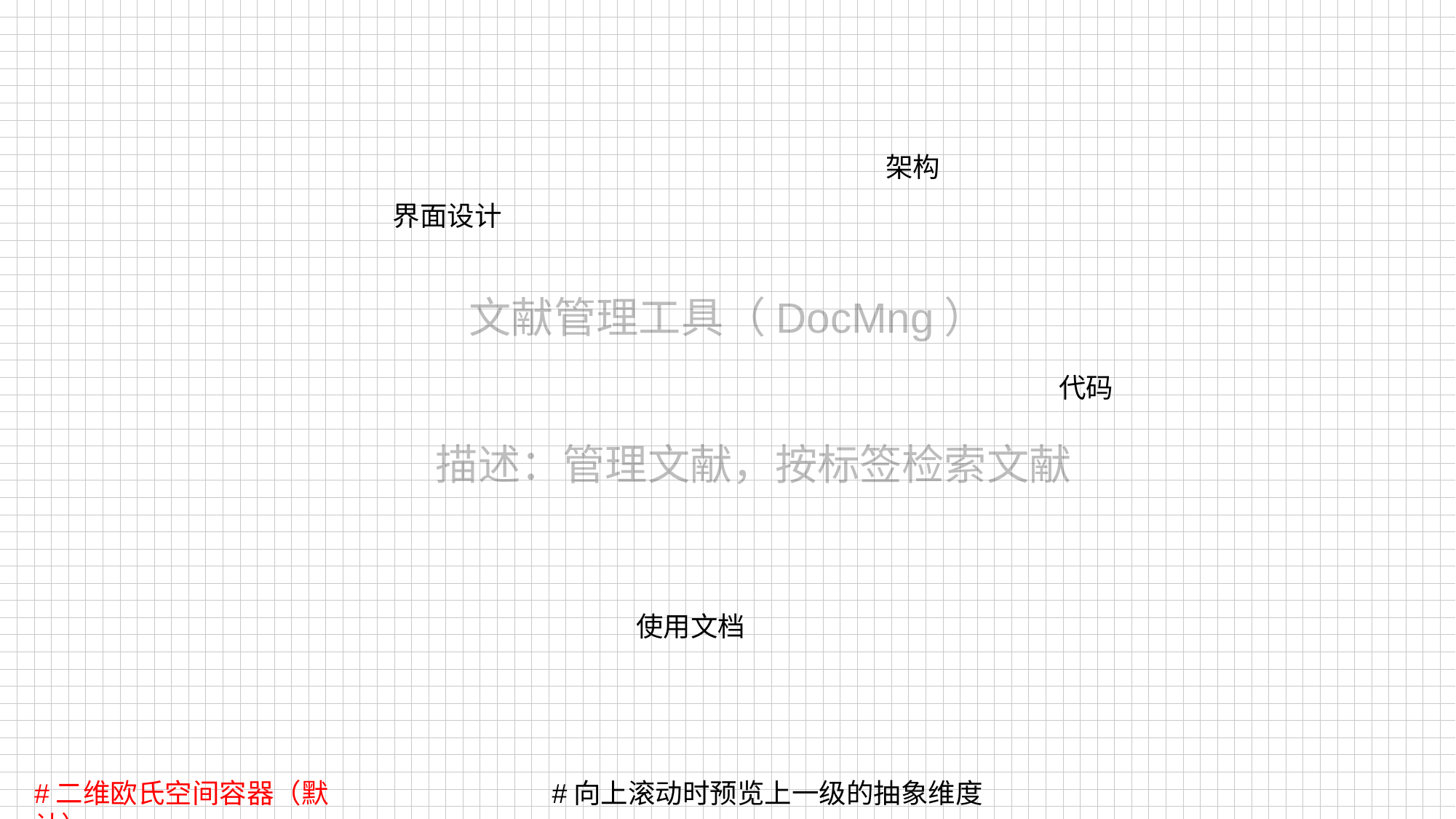

架构
界面设计
文献管理工具（DocMng）
代码
描述：管理文献，按标签检索文献
使用文档
#二维欧氏空间容器（默认）
#向上滚动时预览上一级的抽象维度